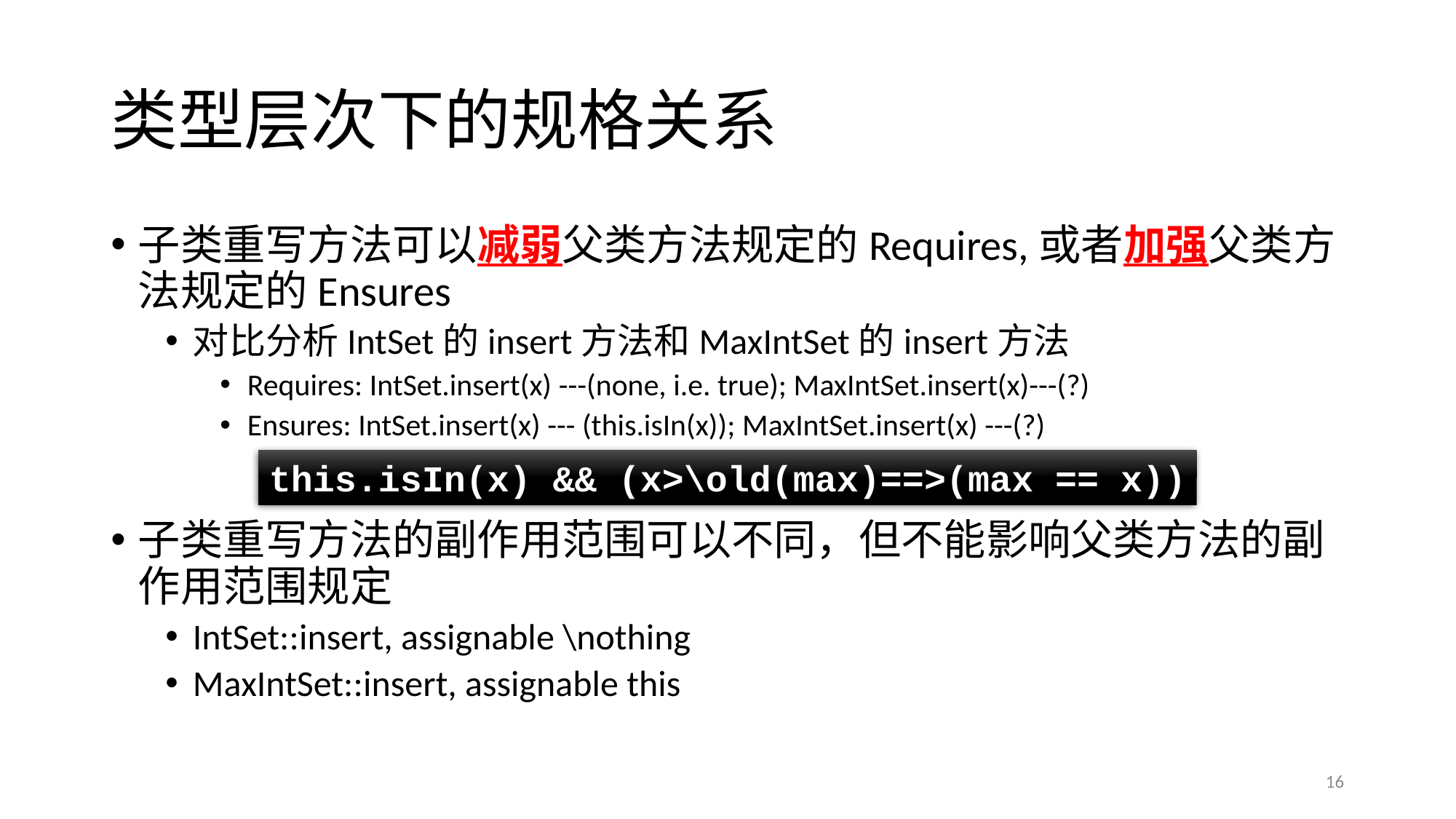

# 类型层次下的规格关系
子类重写方法可以减弱父类方法规定的Requires,或者加强父类方法规定的Ensures
对比分析IntSet的insert方法和MaxIntSet的insert方法
Requires: IntSet.insert(x) ---(none, i.e. true); MaxIntSet.insert(x)---(?)
Ensures: IntSet.insert(x) --- (this.isIn(x)); MaxIntSet.insert(x) ---(?)

子类重写方法的副作用范围可以不同，但不能影响父类方法的副作用范围规定
IntSet::insert, assignable \nothing
MaxIntSet::insert, assignable this

this.isIn(x) && (x>\old(max)==>(max == x))
16